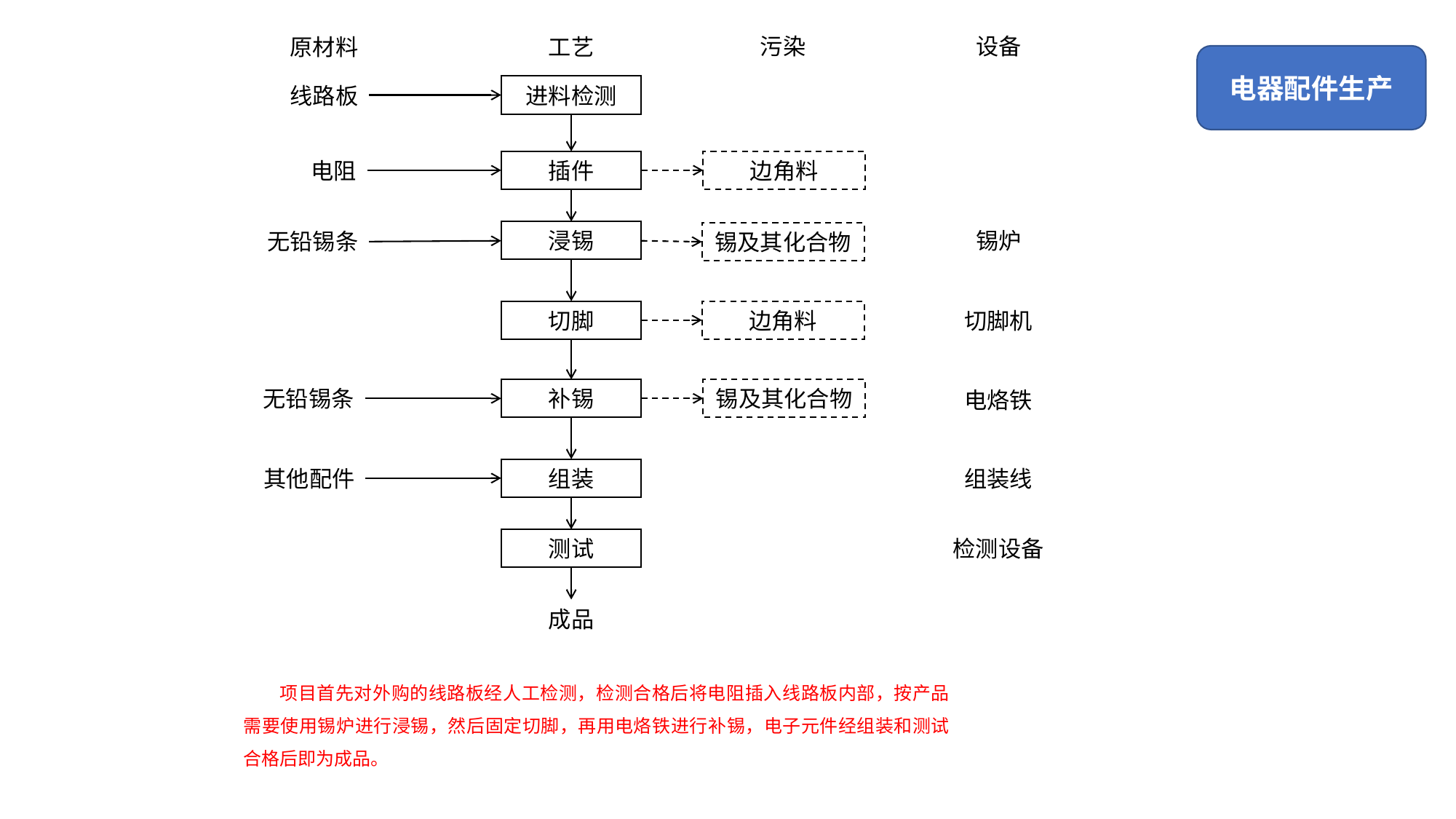

污染
设备
工艺
原材料
补锡
成品
插件
浸锡
锡及其化合物
切脚
电阻
边角料
锡炉
无铅锡条
边角料
切脚机
无铅锡条
锡及其化合物
电烙铁
其他配件
组装线
组装
检测设备
测试
电器配件生产
线路板
进料检测
项目首先对外购的线路板经人工检测，检测合格后将电阻插入线路板内部，按产品需要使用锡炉进行浸锡，然后固定切脚，再用电烙铁进行补锡，电子元件经组装和测试合格后即为成品。